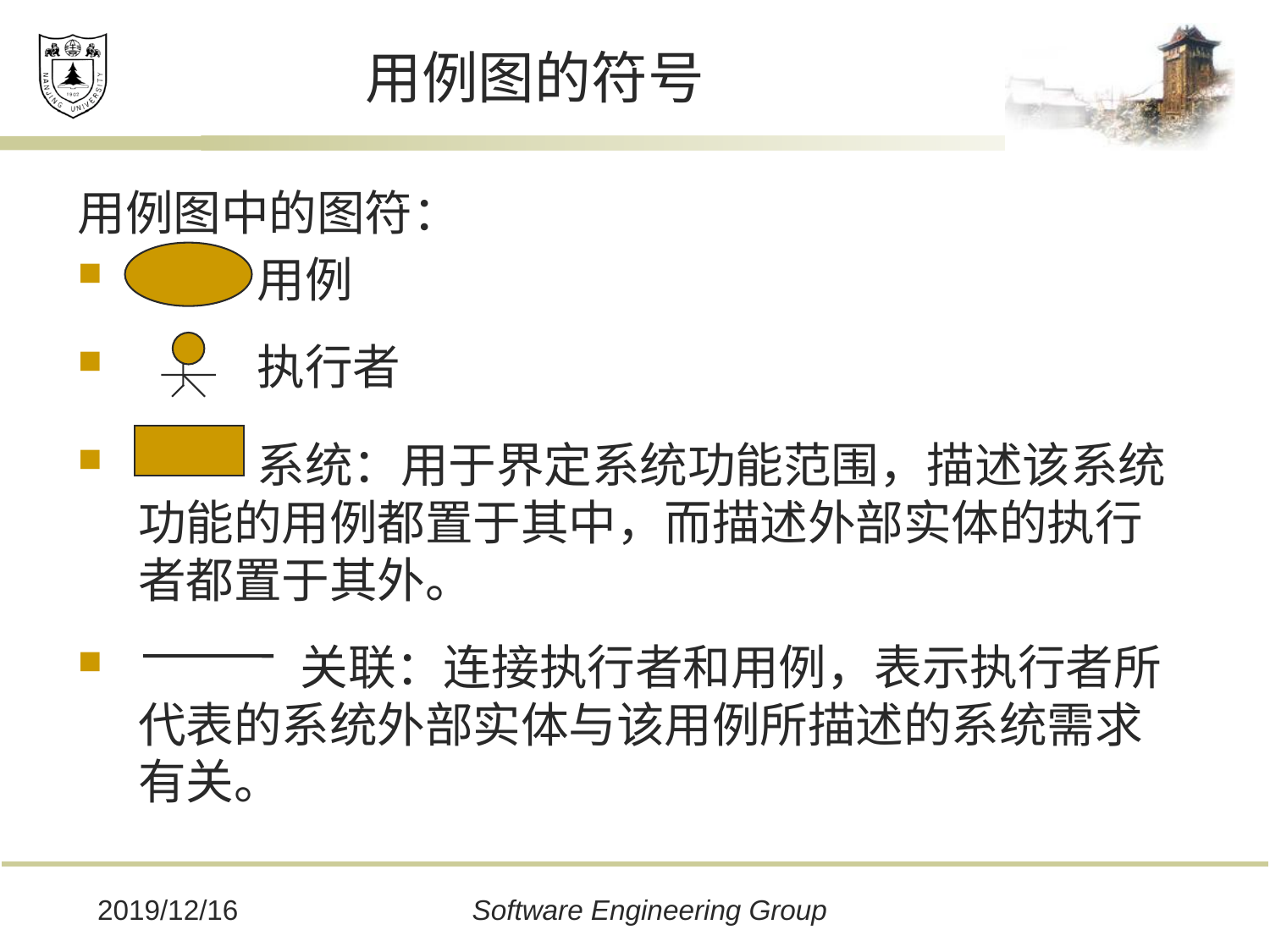

# 用例图的符号
用例图中的图符：
          用例
          执行者
          系统：用于界定系统功能范围，描述该系统功能的用例都置于其中，而描述外部实体的执行者都置于其外。
              关联：连接执行者和用例，表示执行者所代表的系统外部实体与该用例所描述的系统需求有关。

2019/12/16
Software Engineering Group